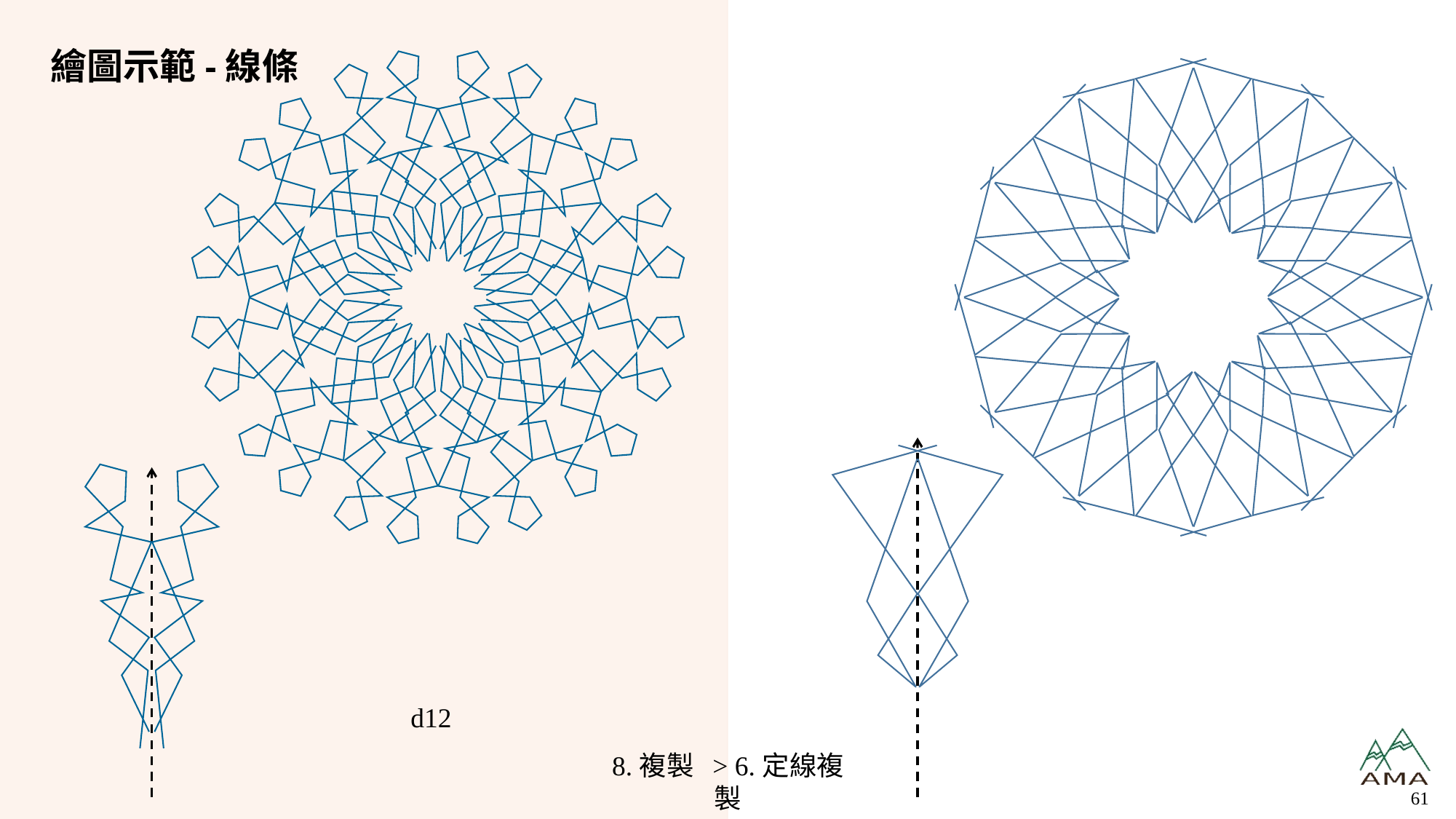

# 繪圖示範-線條

d12
8.複製  > 6.定線複製
61